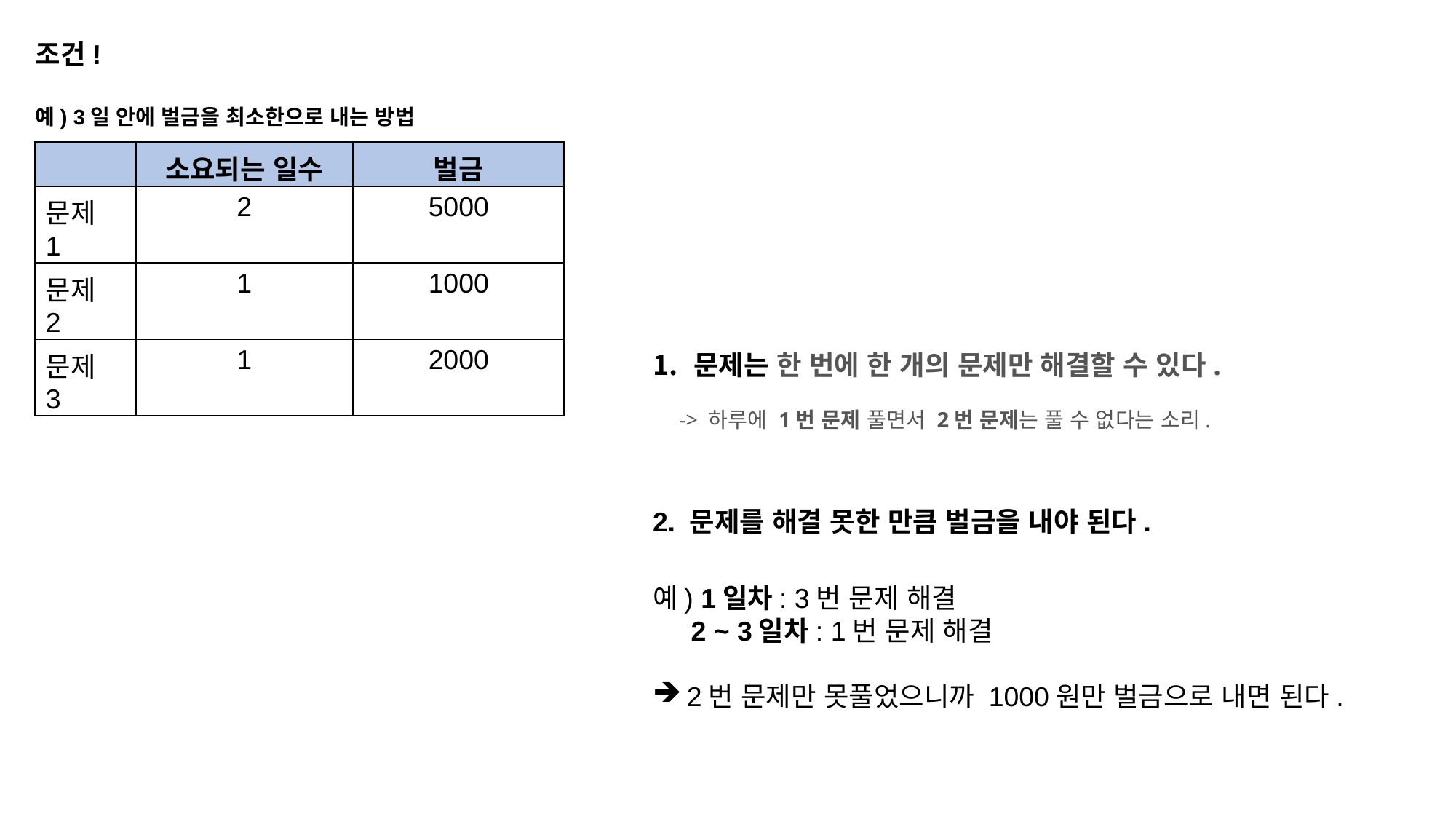

조건!
예) 3일 안에 벌금을 최소한으로 내는 방법
|  | 소요되는 일수 | 벌금 |
| --- | --- | --- |
| 문제 1 | 2 | 5000 |
| 문제 2 | 1 | 1000 |
| 문제 3 | 1 | 2000 |
문제는 한 번에 한 개의 문제만 해결할 수 있다.
-> 하루에 1번 문제 풀면서 2번 문제는 풀 수 없다는 소리.
2. 문제를 해결 못한 만큼 벌금을 내야 된다.
예) 1일차: 3번 문제 해결
     2 ~ 3일차: 1번 문제 해결

2번 문제만 못풀었으니까 1000원만 벌금으로 내면 된다.